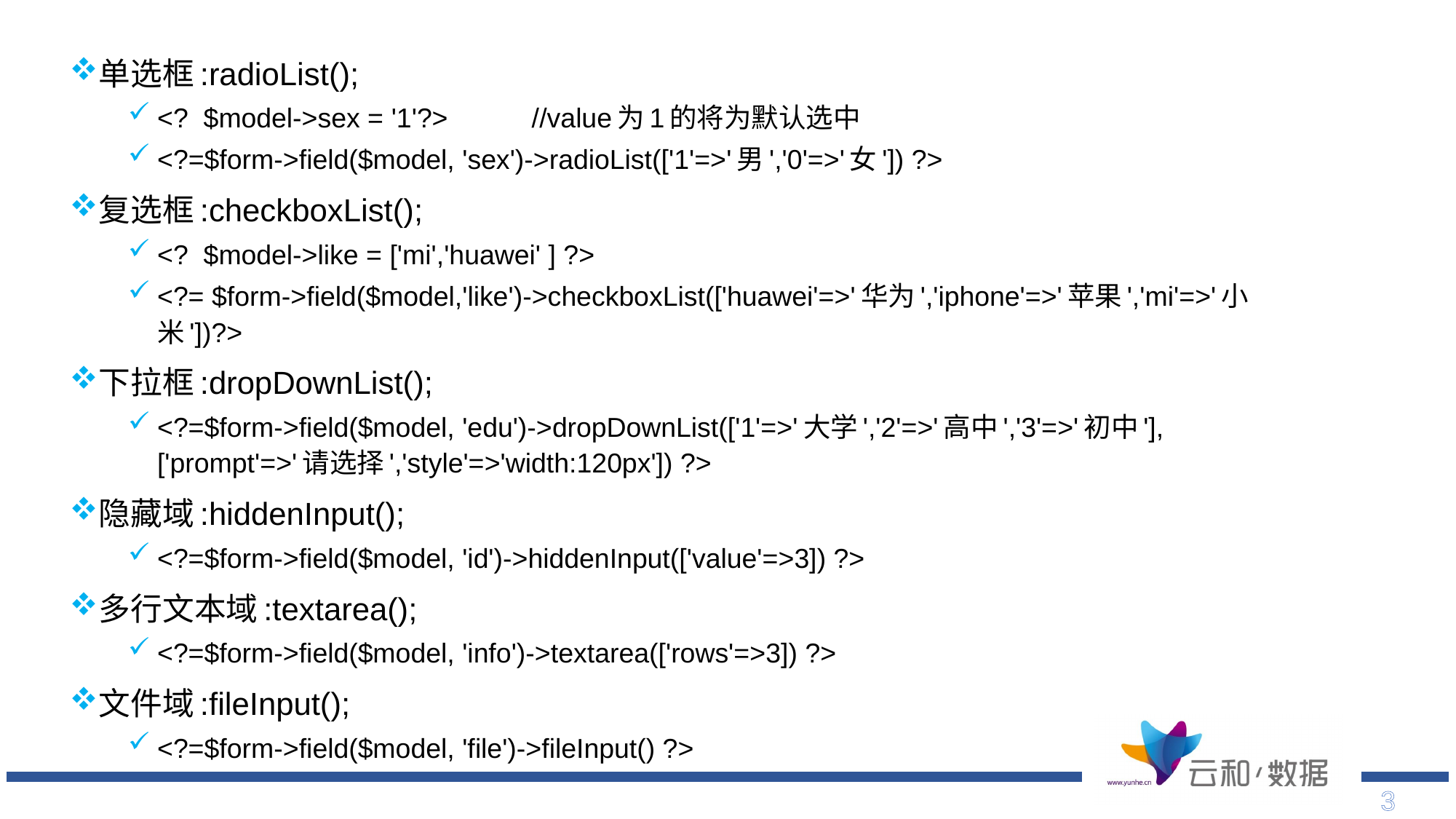

单选框:radioList();
<?  $model->sex = '1'?>           //value为1的将为默认选中
<?=$form->field($model, 'sex')->radioList(['1'=>'男','0'=>'女']) ?>
复选框:checkboxList();
<?  $model->like = ['mi','huawei' ] ?>
<?= $form->field($model,'like')->checkboxList(['huawei'=>'华为','iphone'=>'苹果','mi'=>'小米'])?>
下拉框:dropDownList();
<?=$form->field($model, 'edu')->dropDownList(['1'=>'大学','2'=>'高中','3'=>'初中'], ['prompt'=>'请选择','style'=>'width:120px']) ?>
隐藏域:hiddenInput();
<?=$form->field($model, 'id')->hiddenInput(['value'=>3]) ?>
多行文本域:textarea();
<?=$form->field($model, 'info')->textarea(['rows'=>3]) ?>
文件域:fileInput();
<?=$form->field($model, 'file')->fileInput() ?>